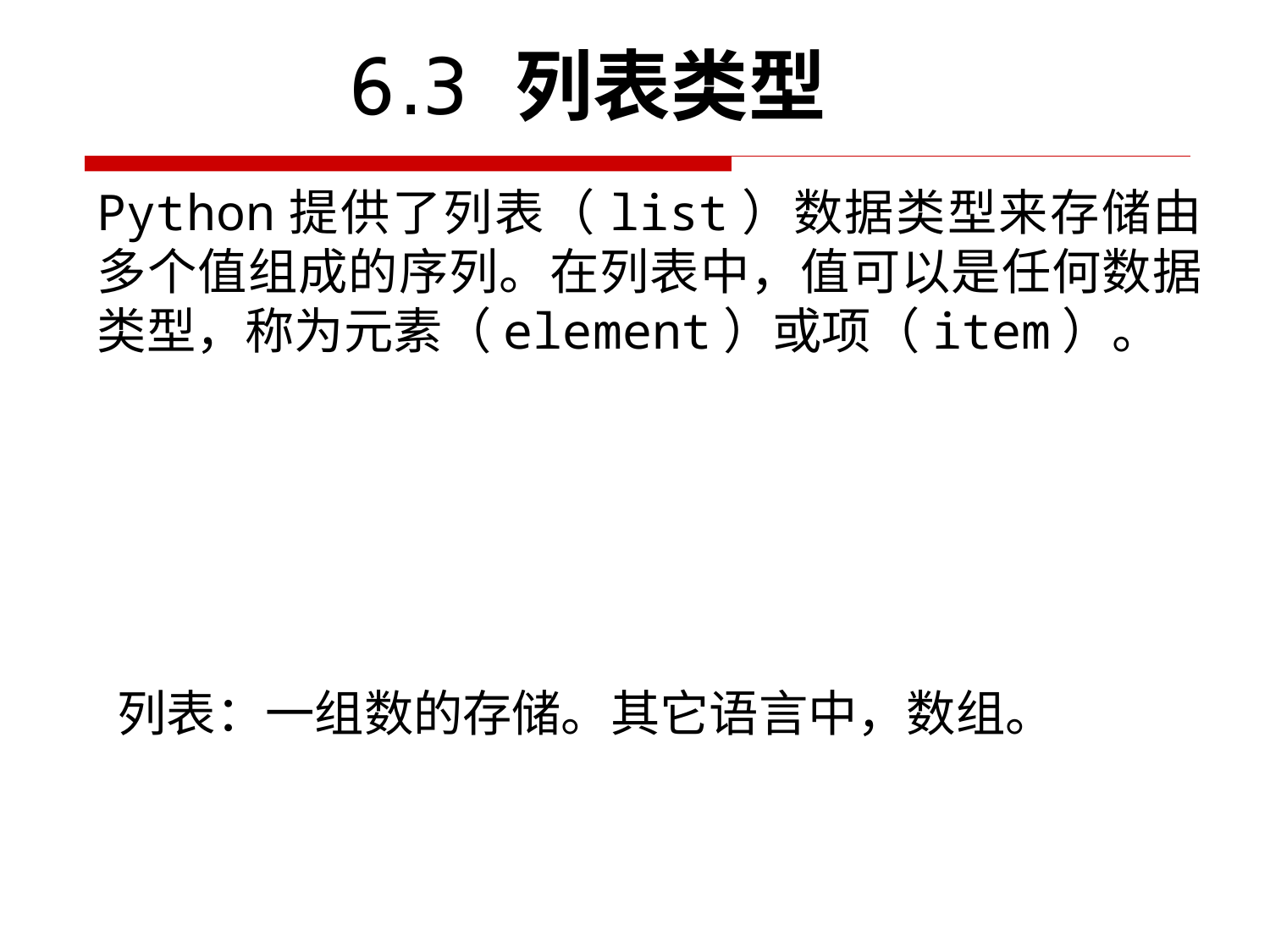

6.3 列表类型
Python提供了列表（list）数据类型来存储由多个值组成的序列。在列表中，值可以是任何数据类型，称为元素（element）或项（item）。
列表：一组数的存储。其它语言中，数组。